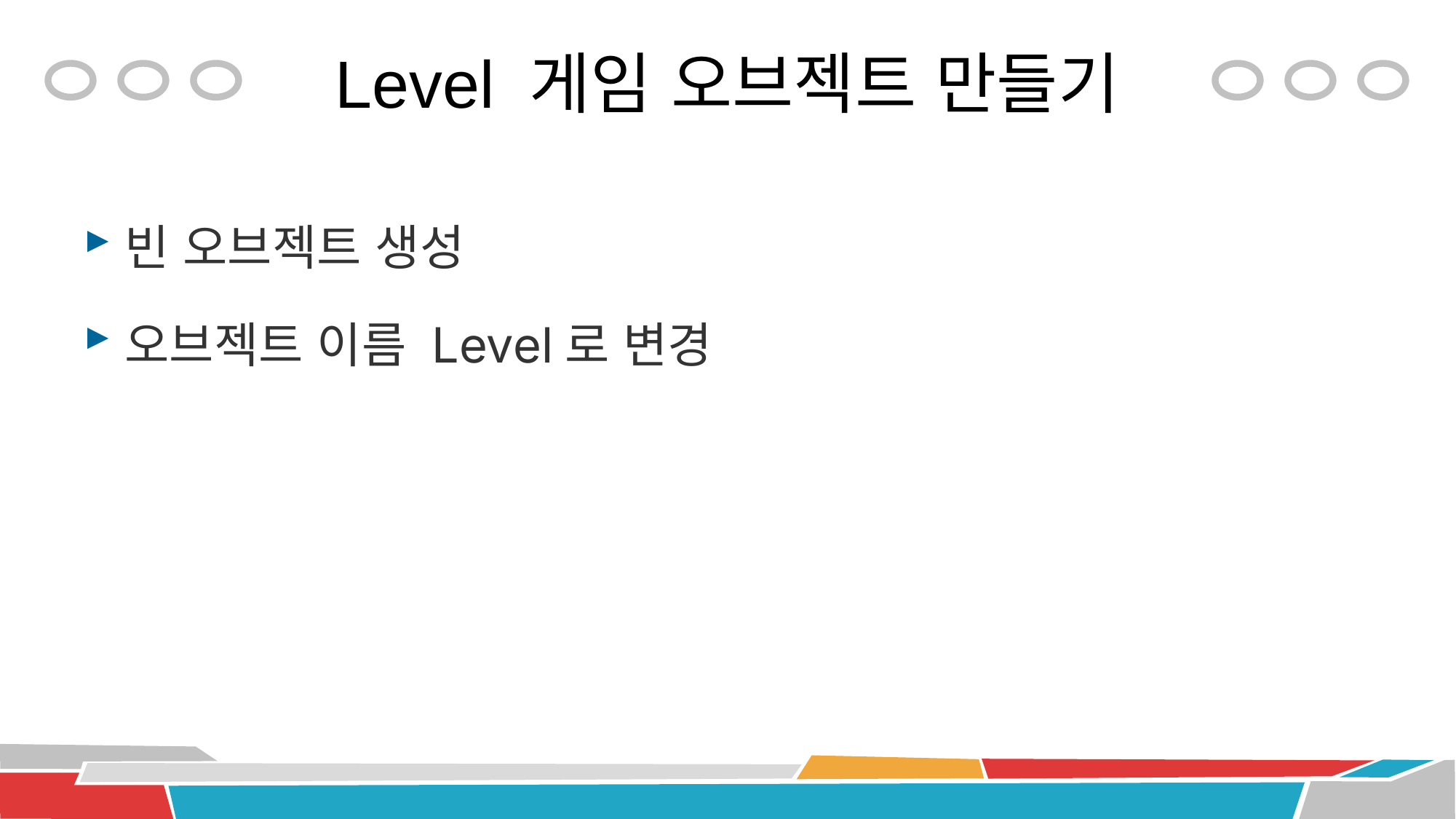

# Level 게임 오브젝트 만들기
빈 오브젝트 생성
오브젝트 이름 Level로 변경